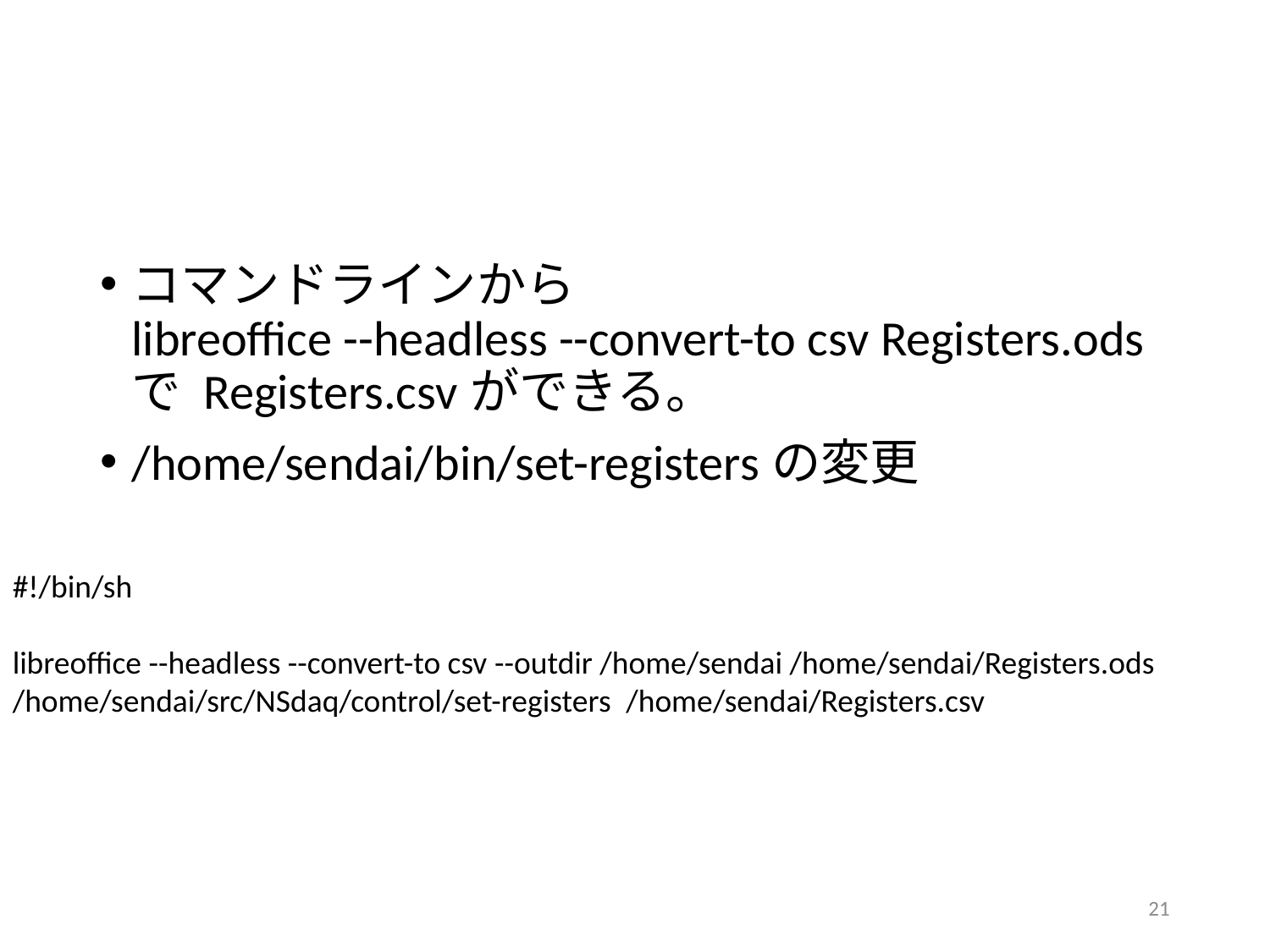

#
コマンドラインから
libreoffice --headless --convert-to csv Registers.ods で Registers.csvができる。
/home/sendai/bin/set-registersの変更

#!/bin/sh

libreoffice --headless --convert-to csv --outdir /home/sendai /home/sendai/Registers.ods
/home/sendai/src/NSdaq/control/set-registers  /home/sendai/Registers.csv
21